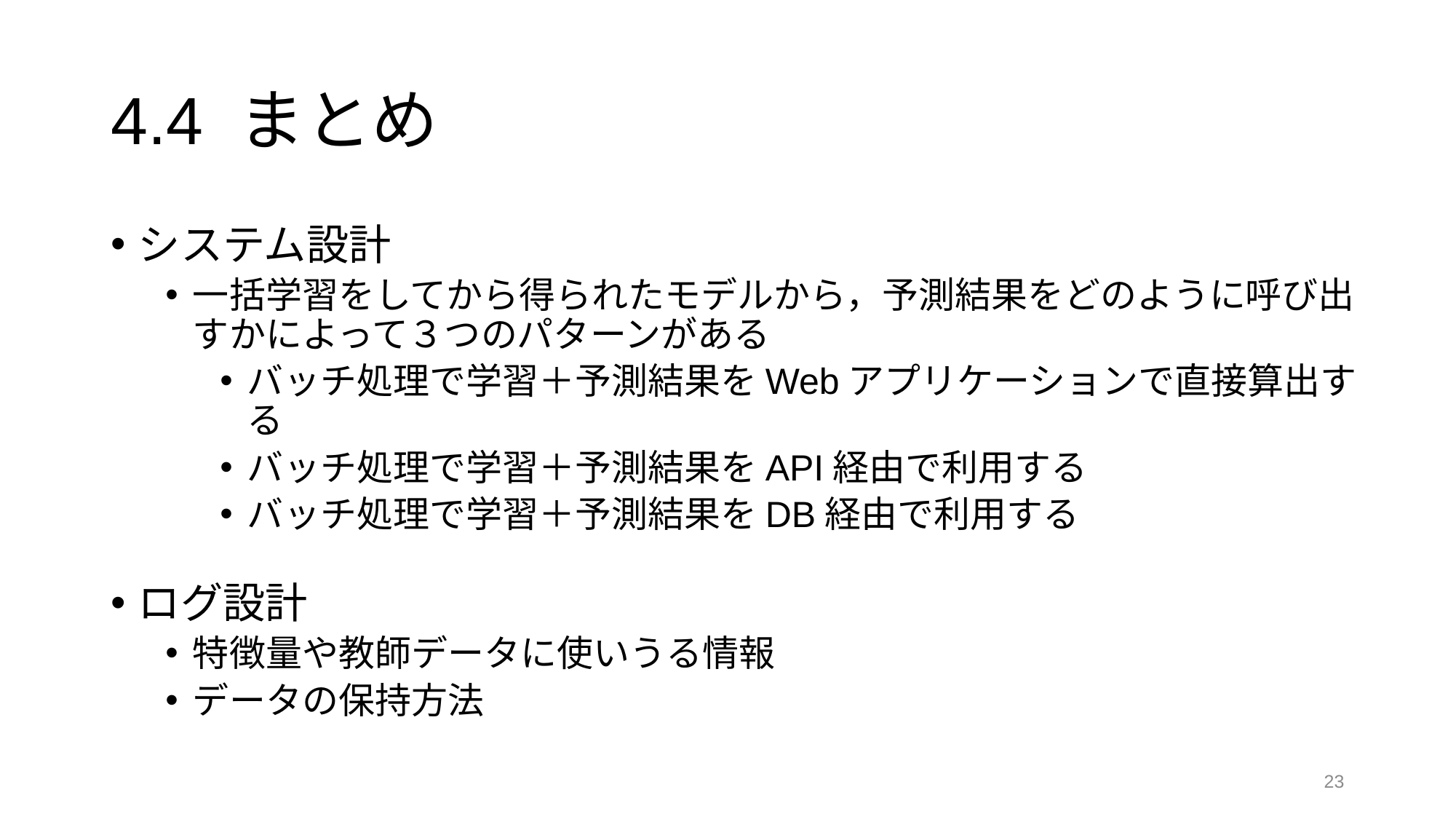

# 4.4 まとめ
システム設計
一括学習をしてから得られたモデルから，予測結果をどのように呼び出すかによって３つのパターンがある
バッチ処理で学習＋予測結果をWebアプリケーションで直接算出する
バッチ処理で学習＋予測結果をAPI経由で利用する
バッチ処理で学習＋予測結果をDB経由で利用する

ログ設計
特徴量や教師データに使いうる情報
データの保持方法
23